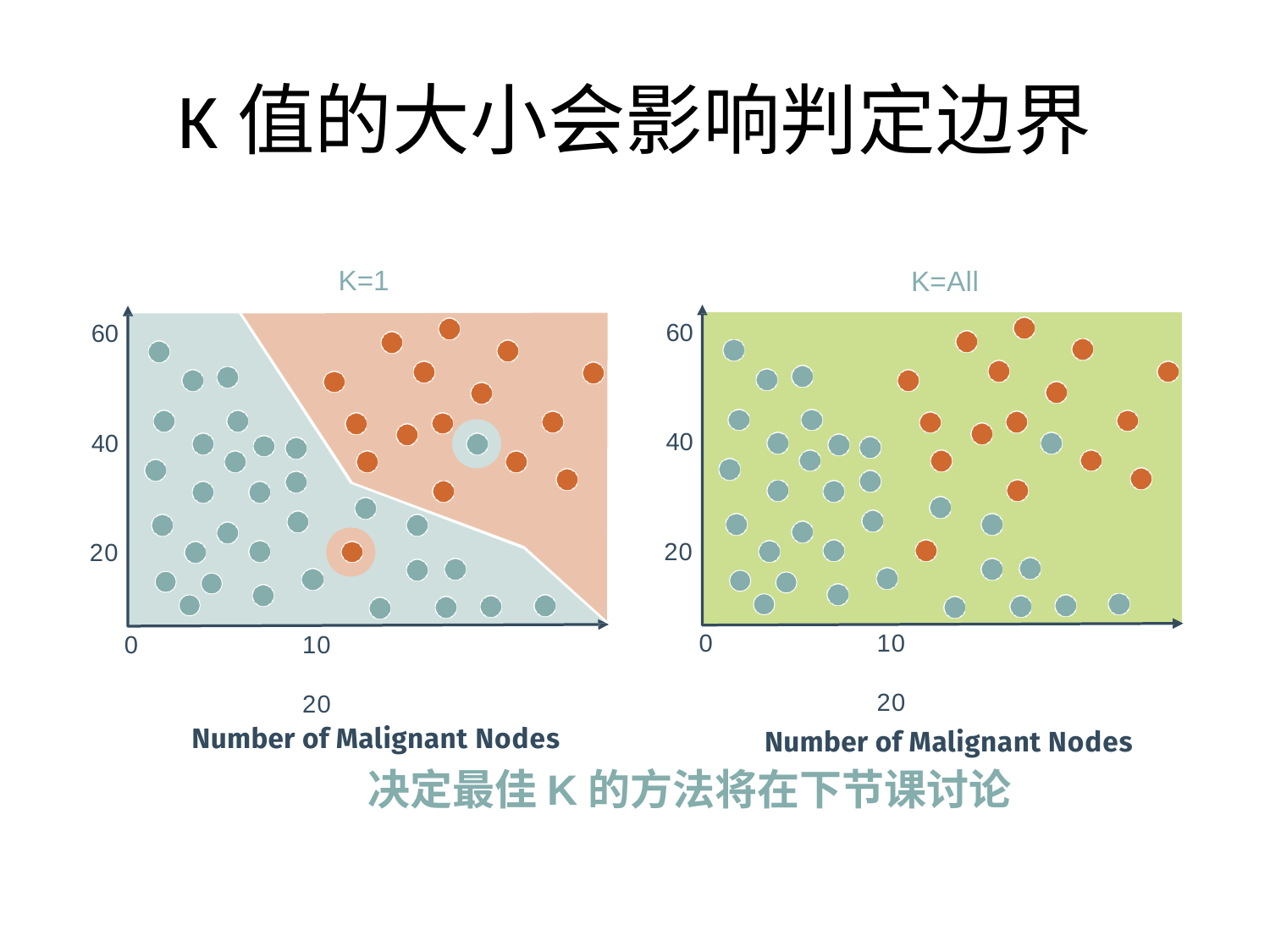

# K值的大小会影响判定边界
K=1
60
K=All

60

40
40

20
20

10	20
Number of Malignant Nodes

10	20
Number of Malignant Nodes
0
0
决定最佳K的方法将在下节课讨论